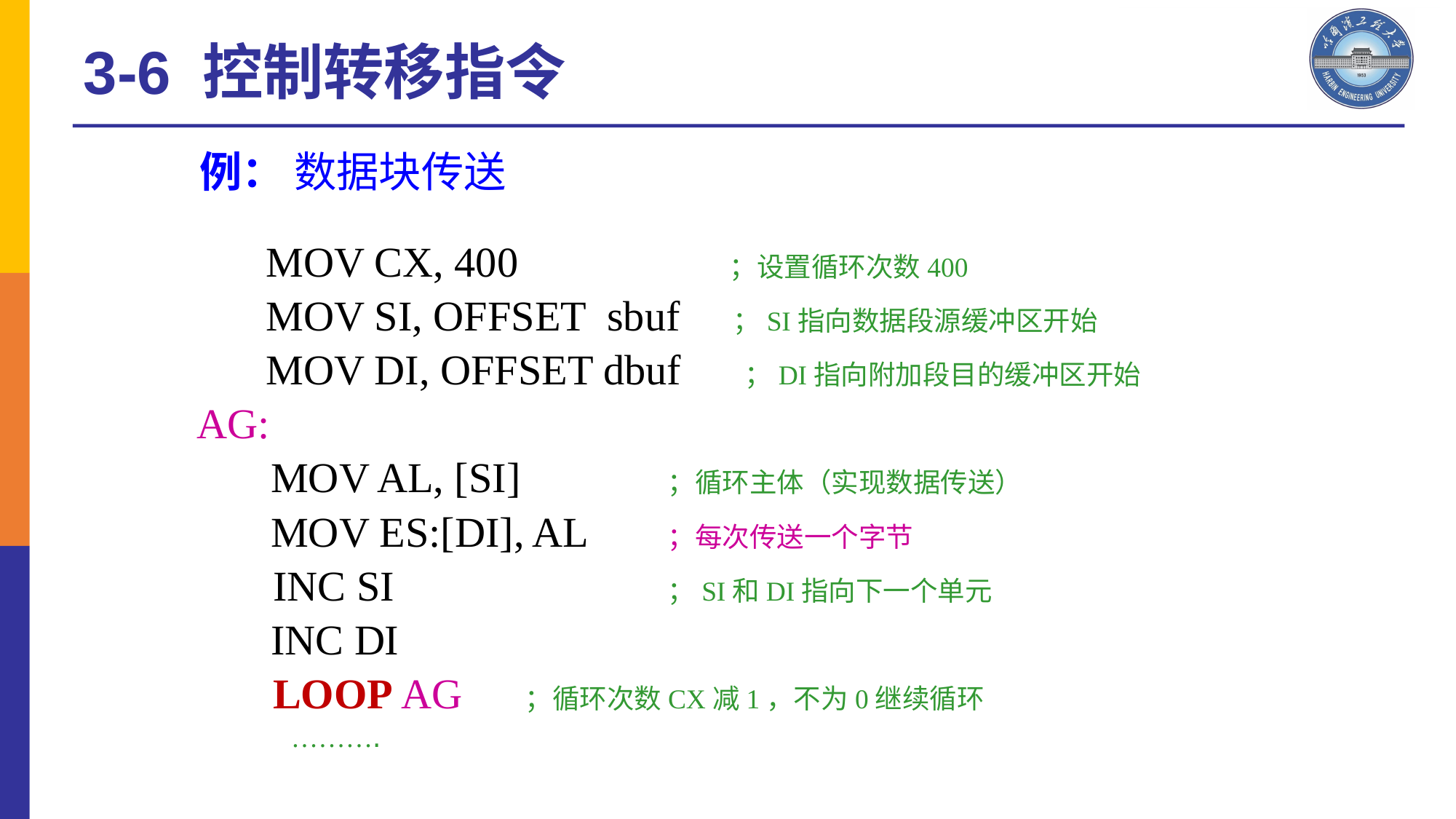

3-6 控制转移指令
例： 数据块传送
          MOV CX, 400	        ；设置循环次数400
          MOV SI, OFFSET  sbuf    ；SI指向数据段源缓冲区开始
          MOV DI, OFFSET dbuf     ；DI指向附加段目的缓冲区开始
AG:
       MOV AL, [SI]  	；循环主体（实现数据传送）
       MOV ES:[DI], AL	；每次传送一个字节
           INC SI	；SI和DI指向下一个单元
       INC DI
           LOOP AG     ；循环次数CX减1，不为0继续循环
           ……….